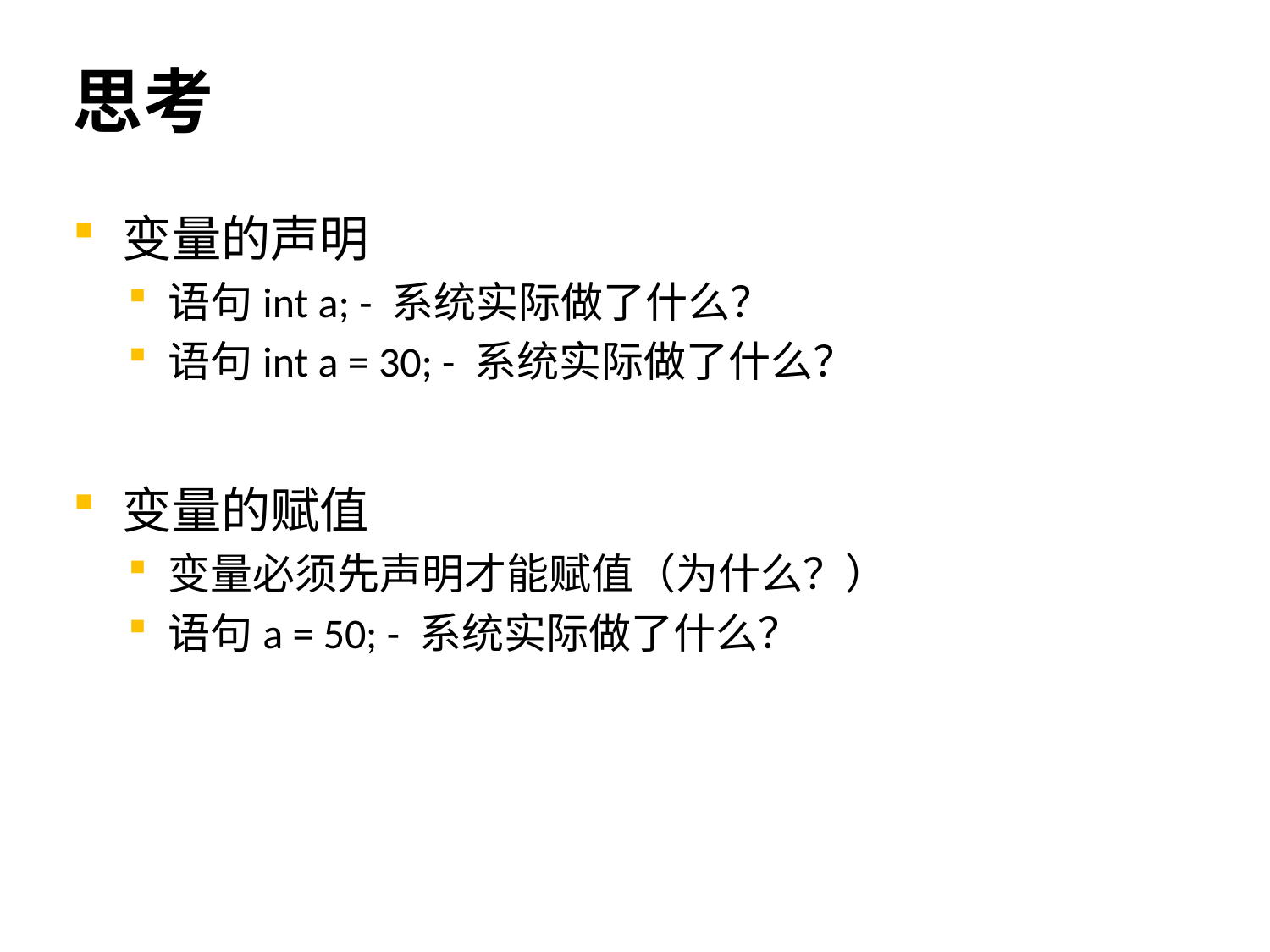

# 思考
变量的声明
语句int a; - 系统实际做了什么？
语句int a = 30; - 系统实际做了什么？

变量的赋值
变量必须先声明才能赋值（为什么？）
语句a = 50; - 系统实际做了什么？